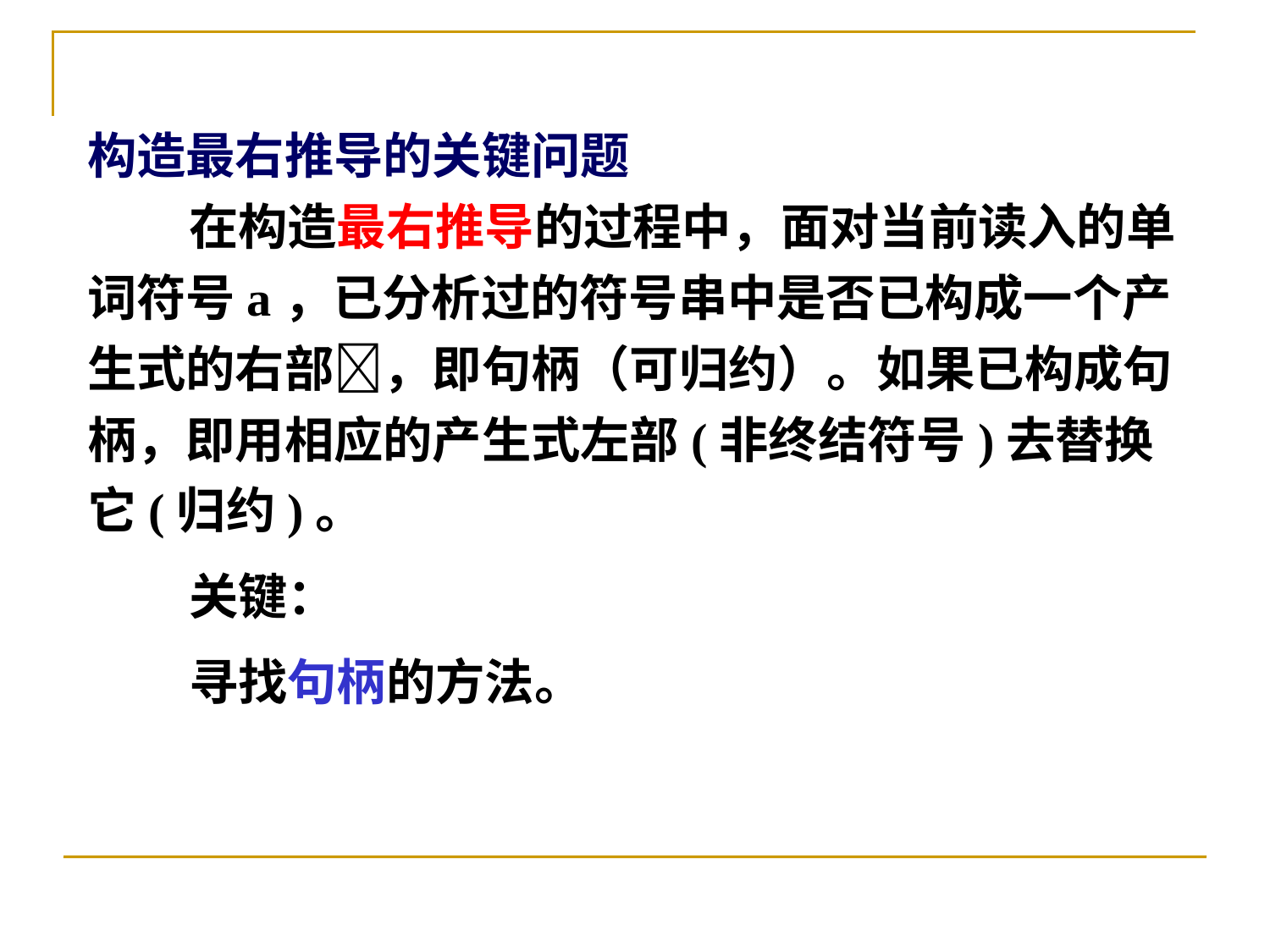

构造最右推导的关键问题
        在构造最右推导的过程中，面对当前读入的单词符号a，已分析过的符号串中是否已构成一个产生式的右部α，即句柄（可归约）。如果已构成句柄，即用相应的产生式左部(非终结符号)去替换它(归约)。
        关键：
        寻找句柄的方法。
16